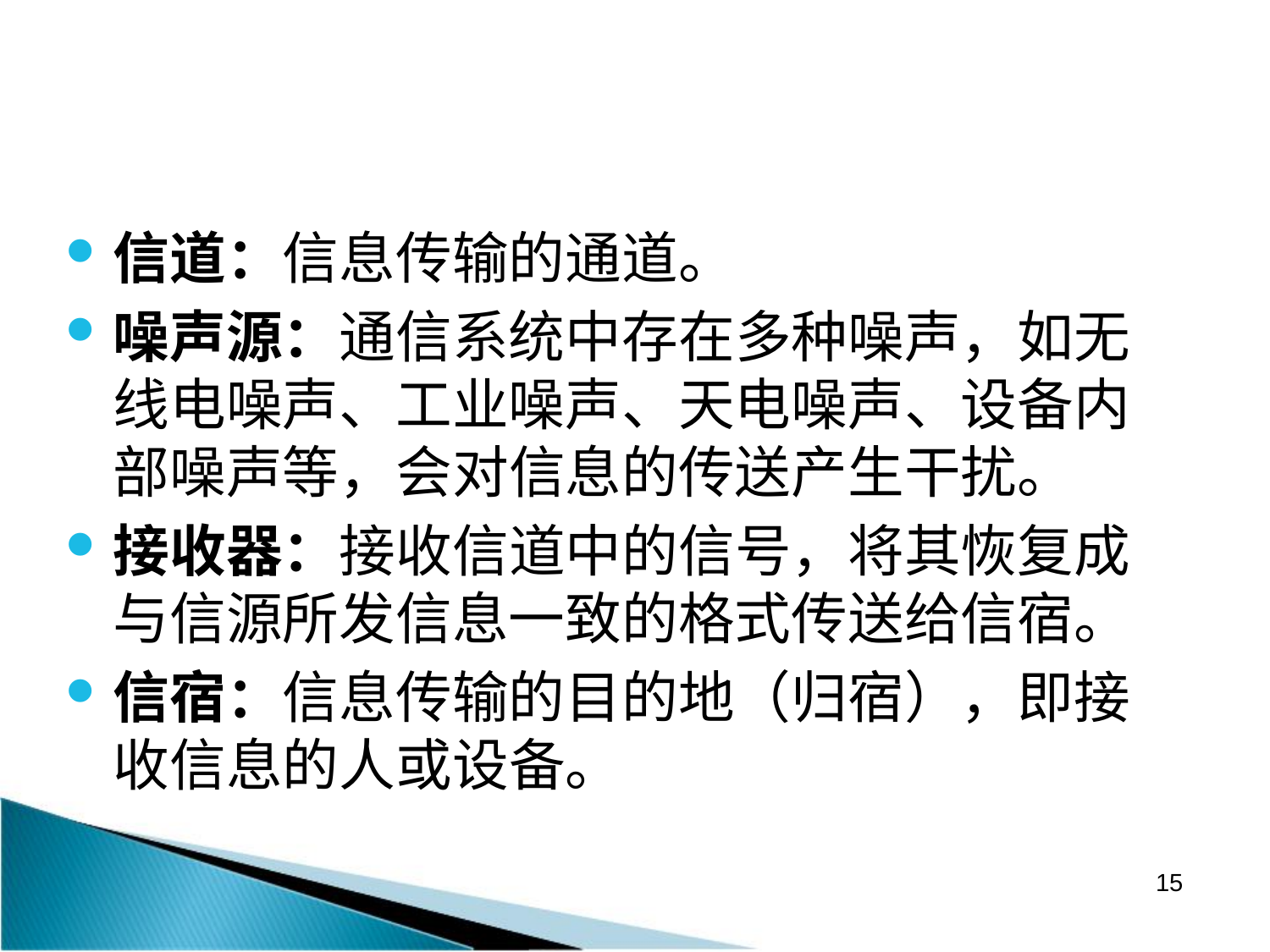

#
信道：信息传输的通道。
噪声源：通信系统中存在多种噪声，如无线电噪声、工业噪声、天电噪声、设备内部噪声等，会对信息的传送产生干扰。
接收器：接收信道中的信号，将其恢复成与信源所发信息一致的格式传送给信宿。
信宿：信息传输的目的地（归宿），即接收信息的人或设备。

15